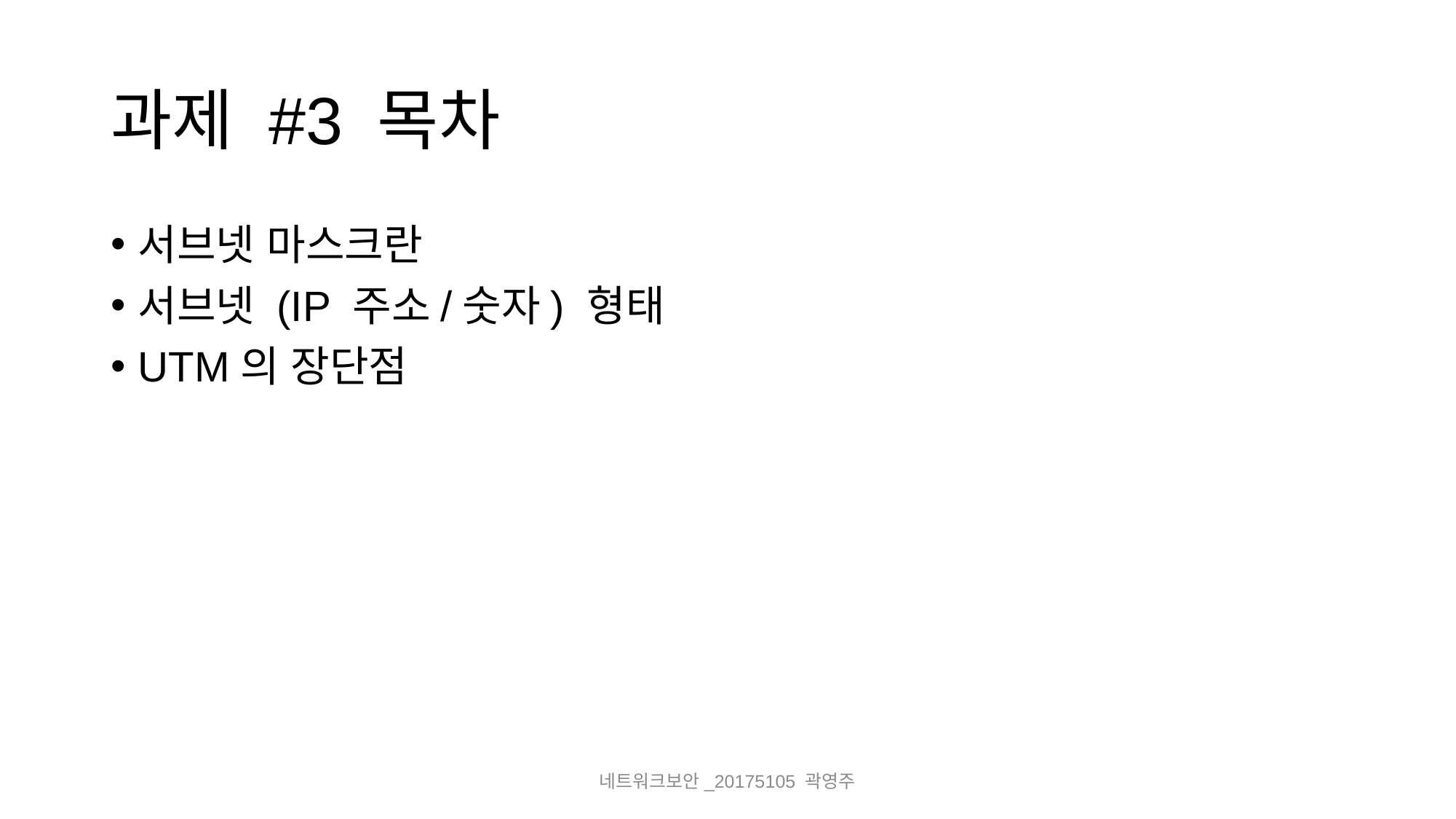

# 과제 #3 목차
서브넷 마스크란
서브넷 (IP 주소/숫자) 형태
UTM의 장단점
네트워크보안_20175105 곽영주